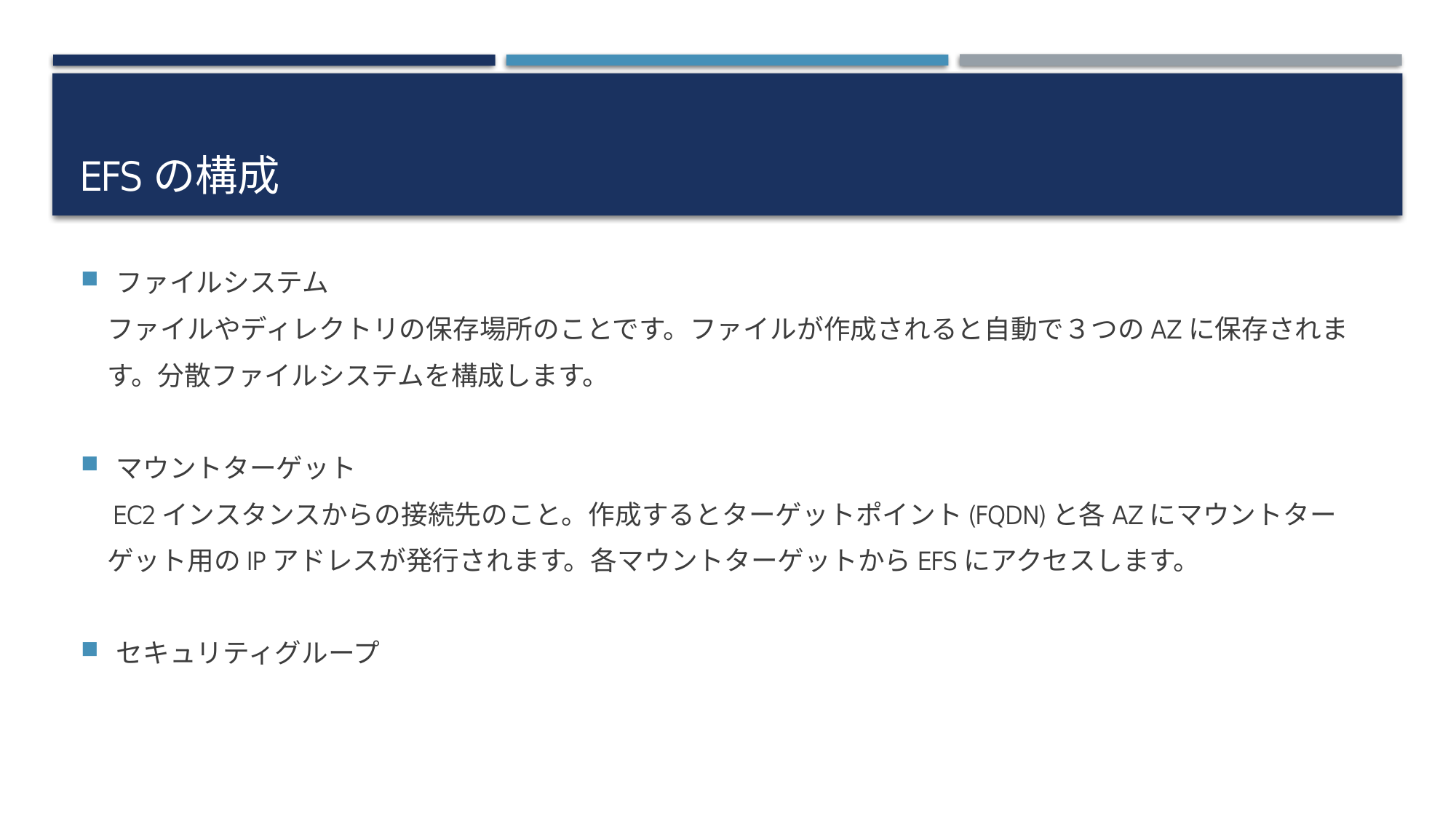

# EFSの構成
ファイルシステム
　ファイルやディレクトリの保存場所のことです。ファイルが作成されると自動で３つのAZに保存されま
　す。分散ファイルシステムを構成します。

マウントターゲット
　EC2インスタンスからの接続先のこと。作成するとターゲットポイント(FQDN)と各AZにマウントター
　ゲット用のIPアドレスが発行されます。各マウントターゲットからEFSにアクセスします。

セキュリティグループ